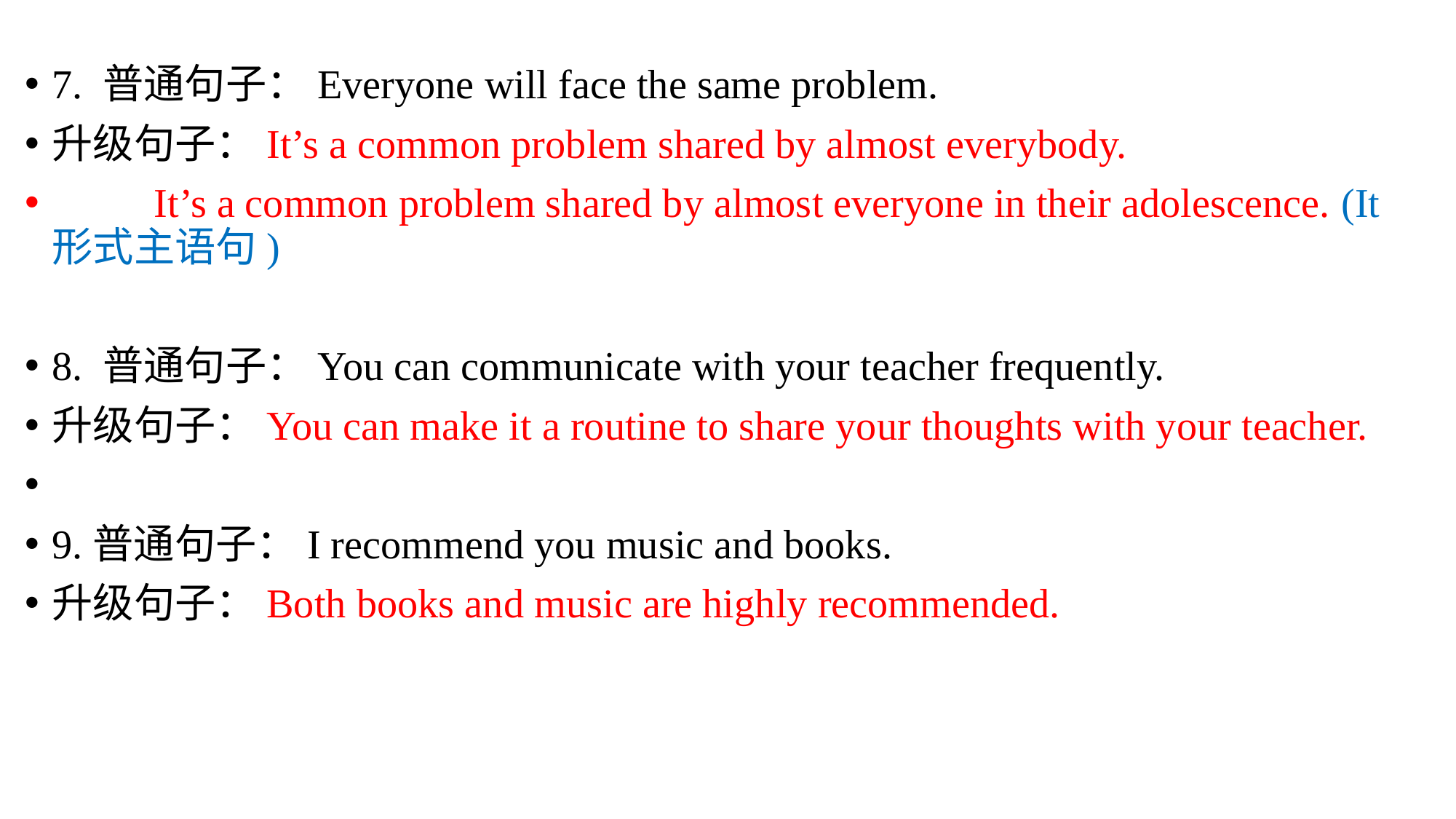

7. 普通句子：Everyone will face the same problem.
升级句子：It’s a common problem shared by almost everybody.
          It’s a common problem shared by almost everyone in their adolescence. (It形式主语句)

8. 普通句子：You can communicate with your teacher frequently.
升级句子：You can make it a routine to share your thoughts with your teacher.

9.普通句子：I recommend you music and books.
升级句子：Both books and music are highly recommended.